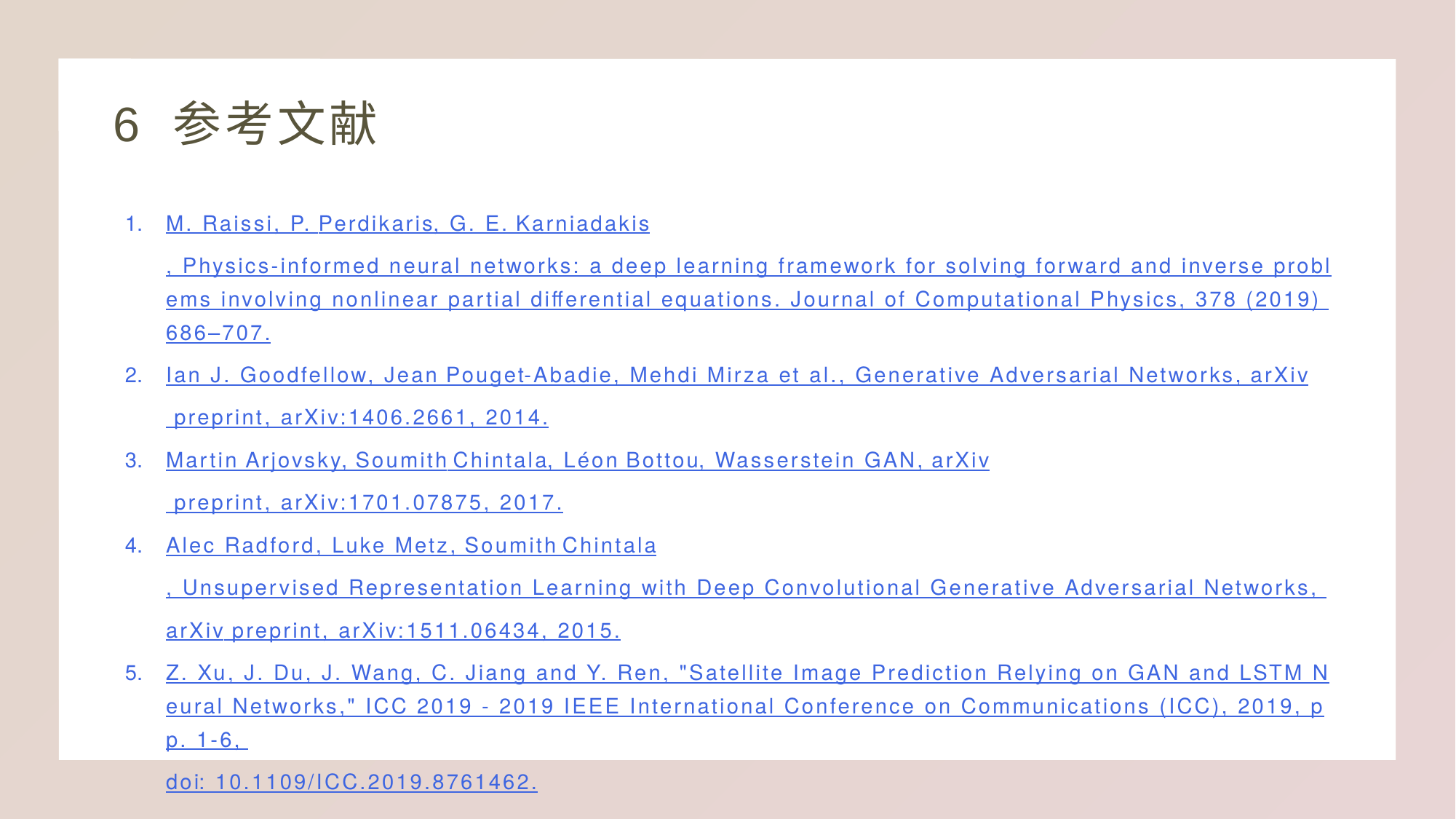

# 6 参考文献
M. Raissi, P. Perdikaris, G. E. Karniadakis, Physics-informed neural networks: a deep learning framework for solving forward and inverse problems involving nonlinear partial differential equations. Journal of Computational Physics, 378 (2019) 686–707.
Ian J. Goodfellow, Jean Pouget-Abadie, Mehdi Mirza et al., Generative Adversarial Networks, arXiv preprint, arXiv:1406.2661, 2014.
Martin Arjovsky, Soumith Chintala, Léon Bottou, Wasserstein GAN, arXiv preprint, arXiv:1701.07875, 2017.
Alec Radford, Luke Metz, Soumith Chintala, Unsupervised Representation Learning with Deep Convolutional Generative Adversarial Networks, arXiv preprint, arXiv:1511.06434, 2015.
Z. Xu, J. Du, J. Wang, C. Jiang and Y. Ren, "Satellite Image Prediction Relying on GAN and LSTM Neural Networks," ICC 2019 - 2019 IEEE International Conference on Communications (ICC), 2019, pp. 1-6, doi: 10.1109/ICC.2019.8761462.